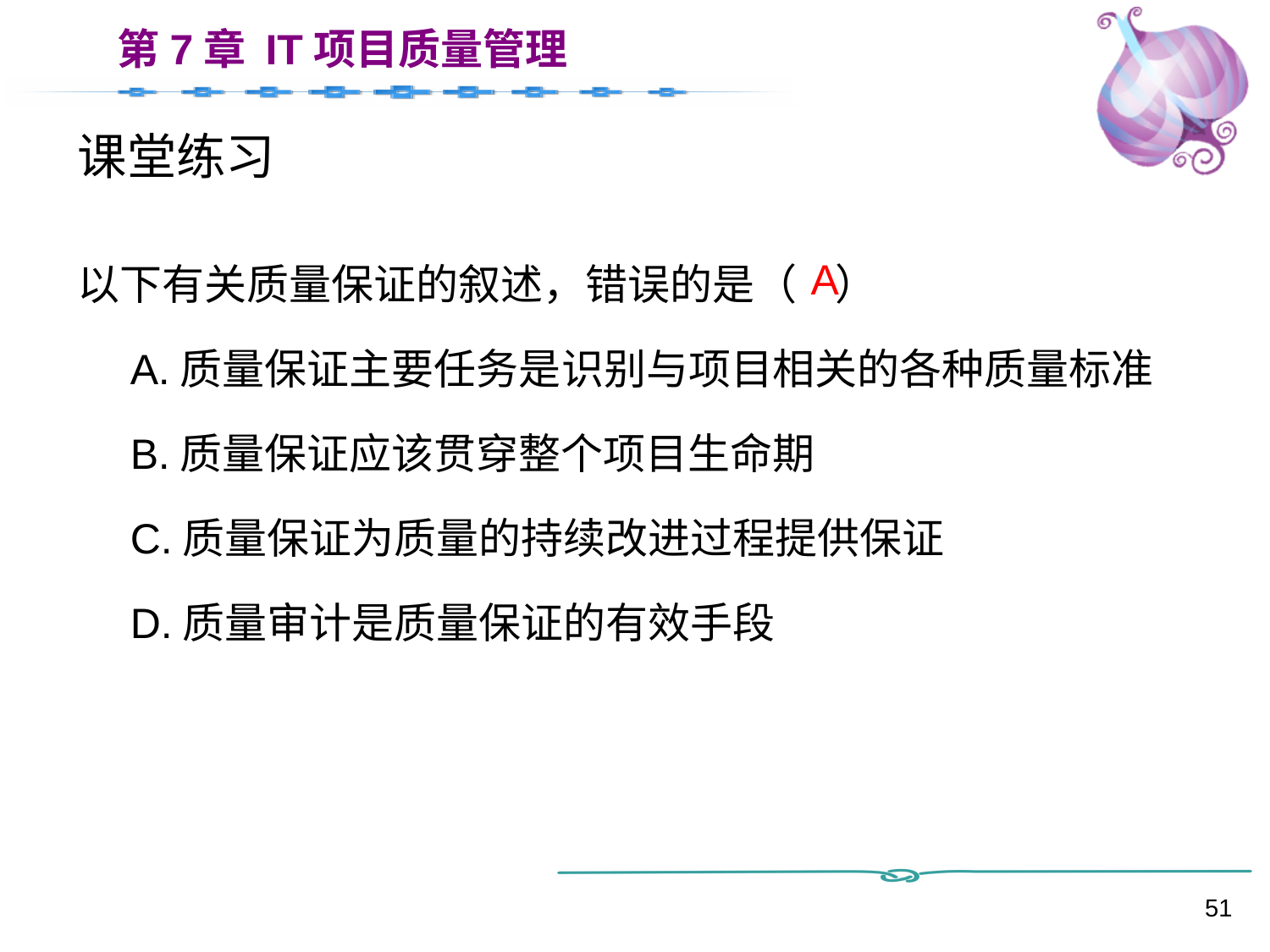

# 课堂练习
以下有关质量保证的叙述，错误的是（    ）
A.质量保证主要任务是识别与项目相关的各种质量标准
B.质量保证应该贯穿整个项目生命期
C.质量保证为质量的持续改进过程提供保证
D.质量审计是质量保证的有效手段

A
51